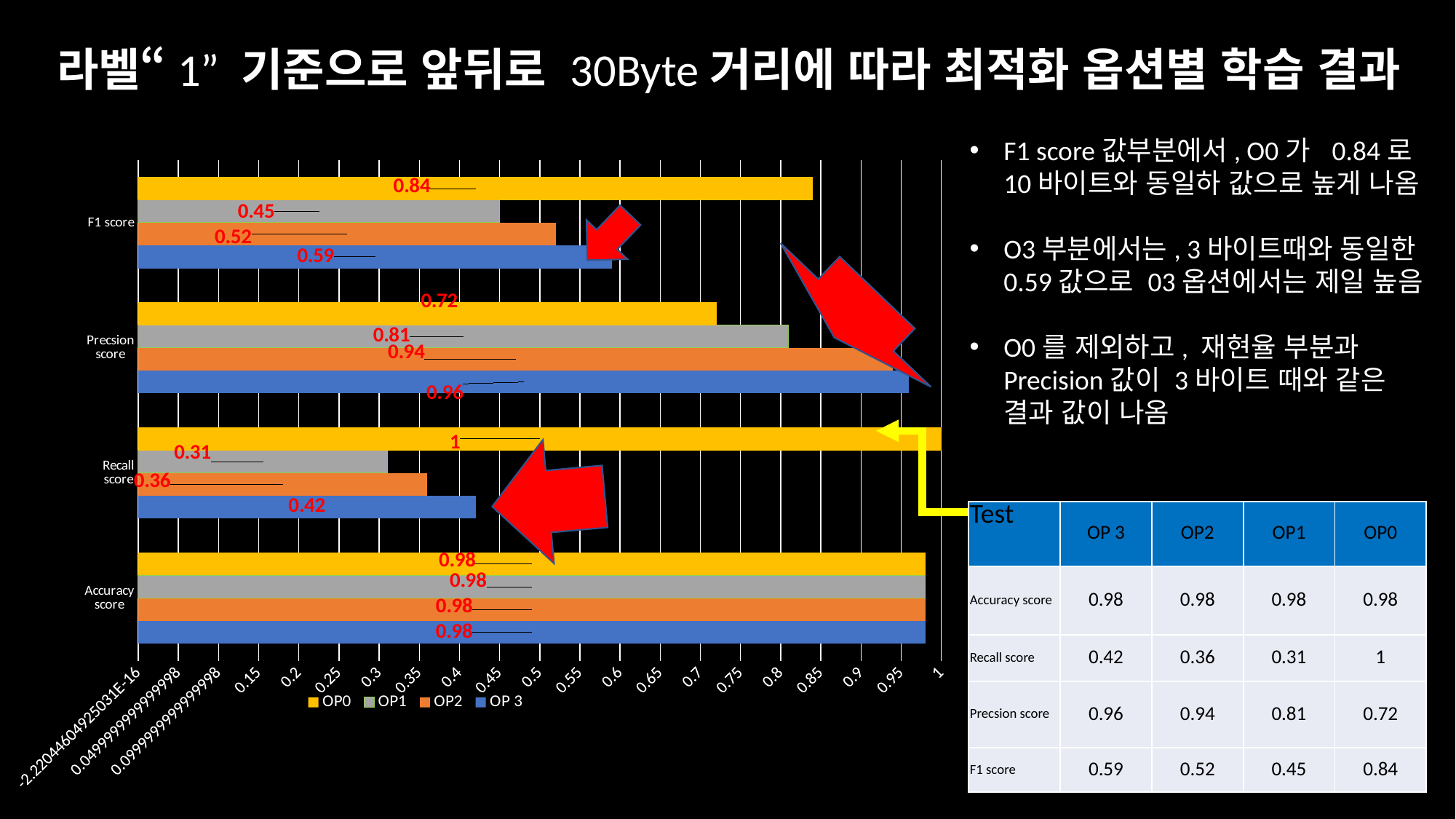

# 라벨“1” 기준으로 앞뒤로 30Byte거리에 따라 최적화 옵션별 학습 결과
F1 score값부분에서, O0가  0.84로 10바이트와 동일하 값으로 높게 나옴

O3부분에서는, 3바이트때와 동일한 0.59값으로 03옵션에서는 제일 높음

O0를 제외하고, 재현율 부분과 Precision값이 3바이트 때와 같은 결과 값이 나옴

### Chart

| Category | OP 3 | OP2 | OP1 | OP0 |
|---|---|---|---|---|
| Accuracy score | 0.98 | 0.98 | 0.98 | 0.98 |
| Recall score | 0.42 | 0.36 | 0.31 | 1.0 |
| Precsion score | 0.96 | 0.94 | 0.81 | 0.72 |
| F1 score | 0.59 | 0.52 | 0.45 | 0.84 |

| Test | OP 3 | OP2 | OP1 | OP0 |
| --- | --- | --- | --- | --- |
| Accuracy score | 0.98 | 0.98 | 0.98 | 0.98 |
| Recall score | 0.42 | 0.36 | 0.31 | 1 |
| Precsion score | 0.96 | 0.94 | 0.81 | 0.72 |
| F1 score | 0.59 | 0.52 | 0.45 | 0.84 |